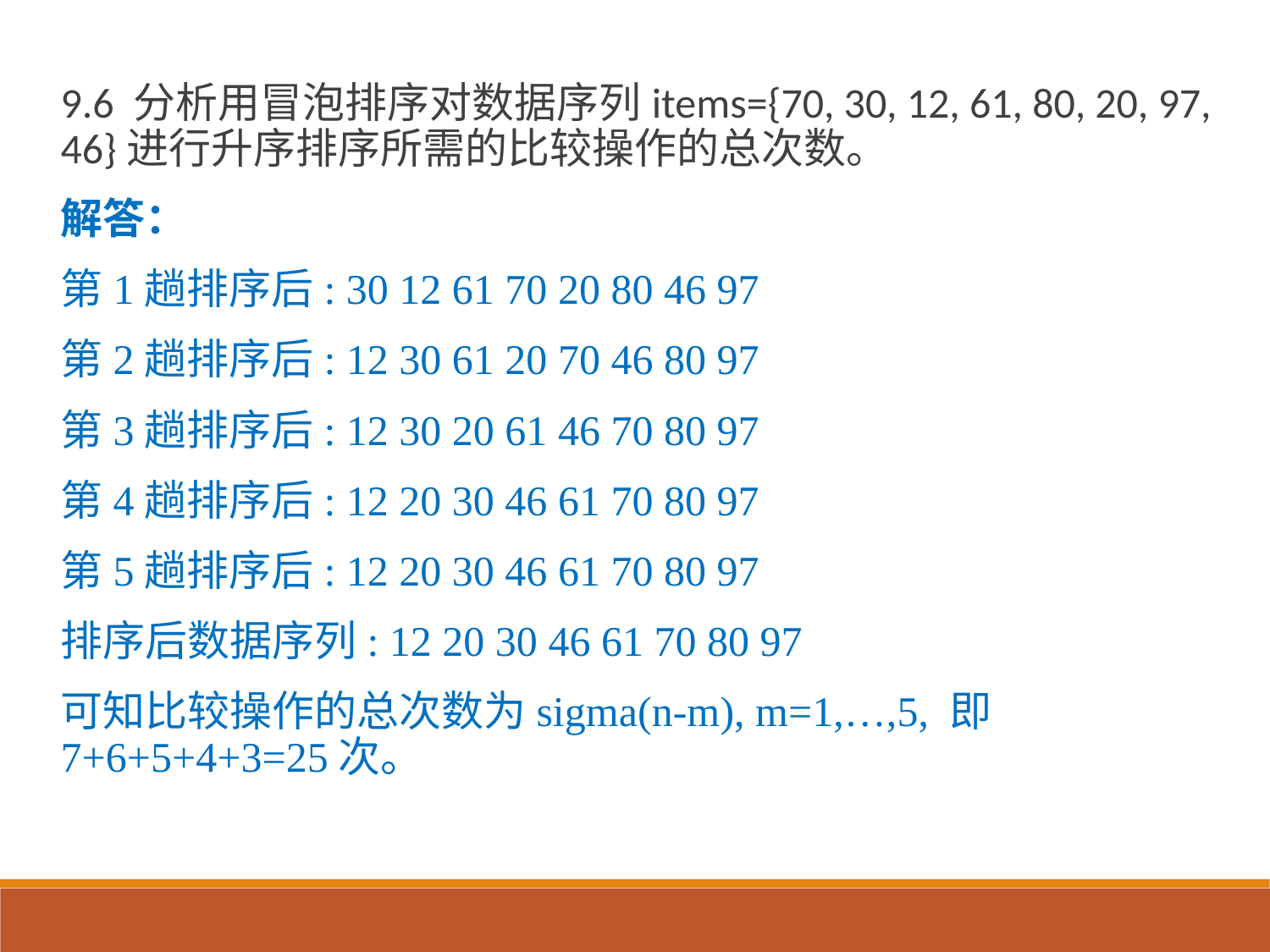

9.6 分析用冒泡排序对数据序列items={70, 30, 12, 61, 80, 20, 97, 46}进行升序排序所需的比较操作的总次数。
解答：
第1趟排序后: 30 12 61 70 20 80 46 97
第2趟排序后: 12 30 61 20 70 46 80 97
第3趟排序后: 12 30 20 61 46 70 80 97
第4趟排序后: 12 20 30 46 61 70 80 97
第5趟排序后: 12 20 30 46 61 70 80 97
排序后数据序列: 12 20 30 46 61 70 80 97
可知比较操作的总次数为sigma(n-m), m=1,…,5, 即7+6+5+4+3=25次。